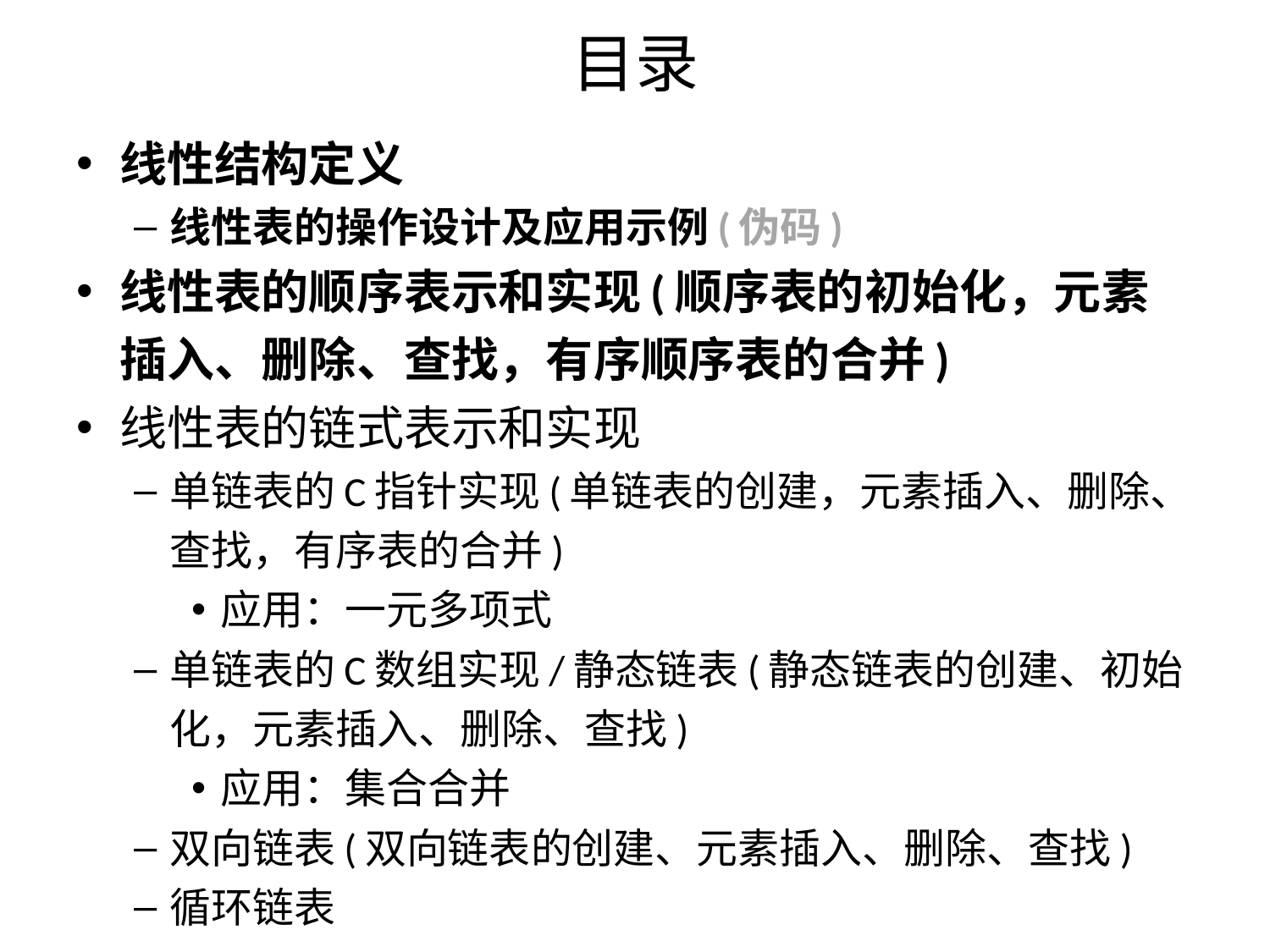

# 目录
线性结构定义
线性表的操作设计及应用示例(伪码)
线性表的顺序表示和实现(顺序表的初始化，元素插入、删除、查找，有序顺序表的合并)
线性表的链式表示和实现
单链表的C指针实现(单链表的创建，元素插入、删除、查找，有序表的合并)
应用：一元多项式
单链表的C数组实现/静态链表(静态链表的创建、初始化，元素插入、删除、查找)
应用：集合合并
双向链表(双向链表的创建、元素插入、删除、查找)
循环链表